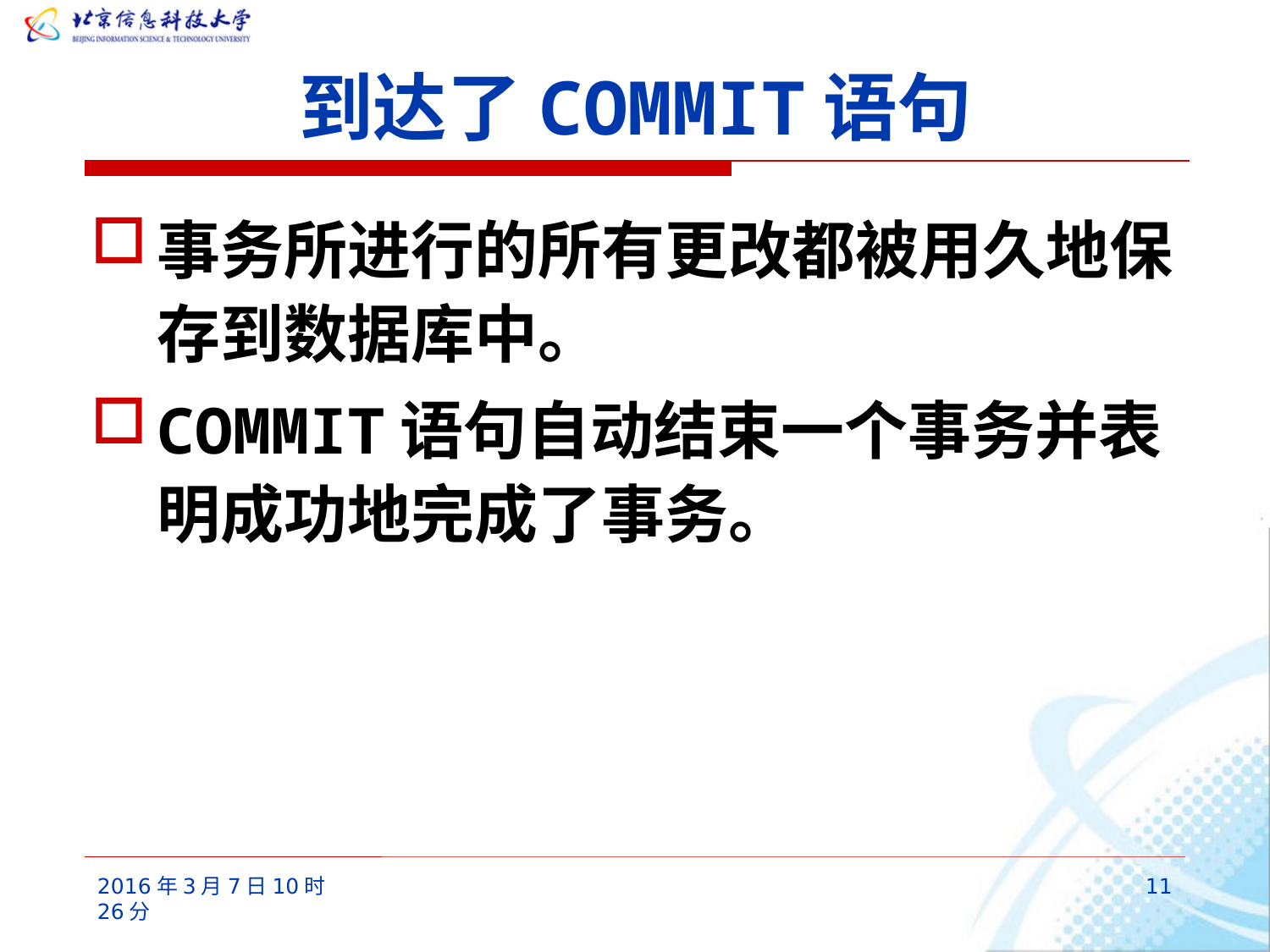

# 到达了COMMIT语句
事务所进行的所有更改都被用久地保存到数据库中。
COMMIT语句自动结束一个事务并表明成功地完成了事务。
2016年3月7日10时26分
11